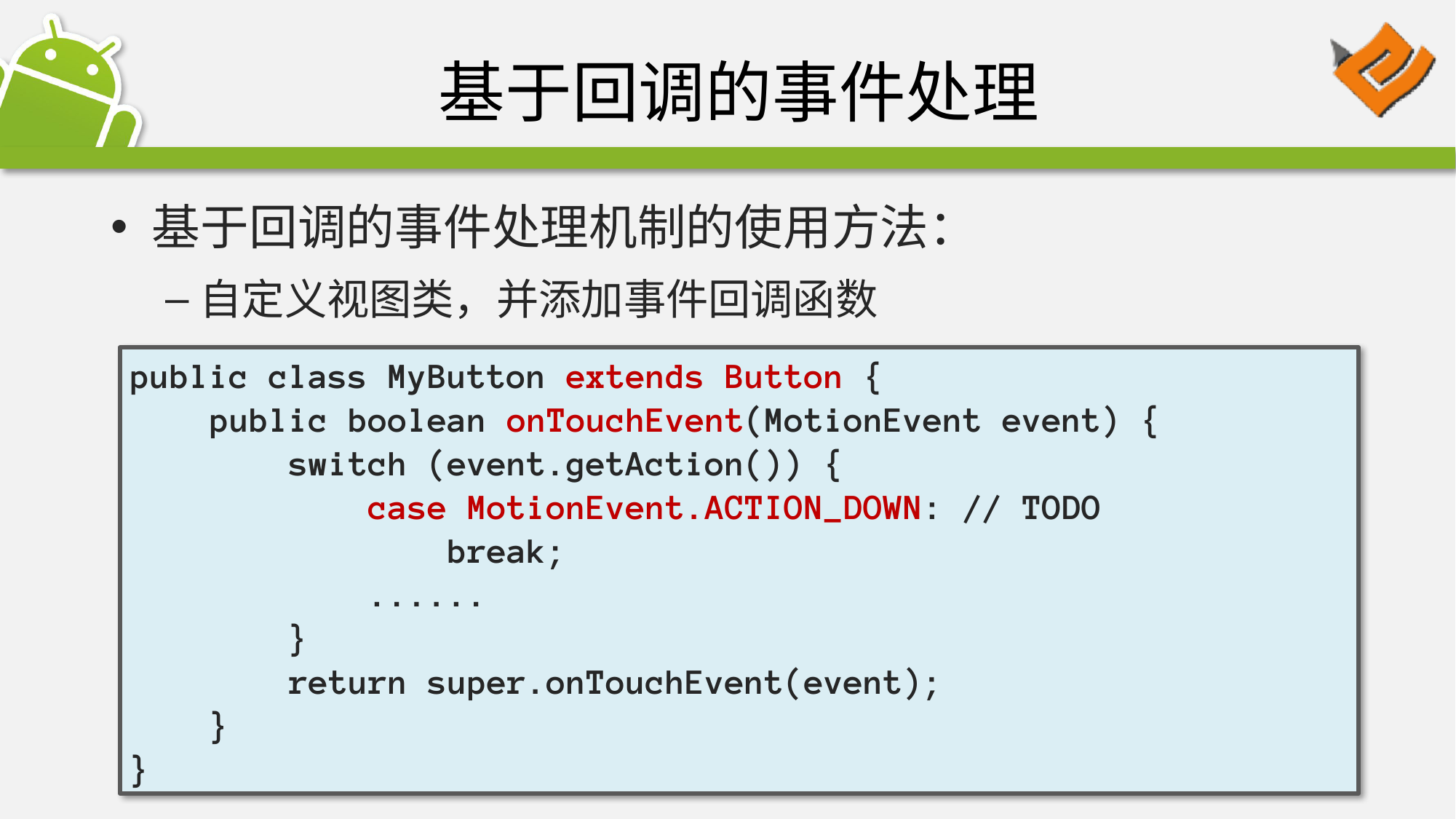

# 基于回调的事件处理
基于回调的事件处理机制的使用方法：
自定义视图类，并添加事件回调函数
public class MyButton extends Button {
    public boolean onTouchEvent(MotionEvent event) {
        switch (event.getAction()) {
            case MotionEvent.ACTION_DOWN: // TODO
                break;
            ......
        }
        return super.onTouchEvent(event);
    }
}